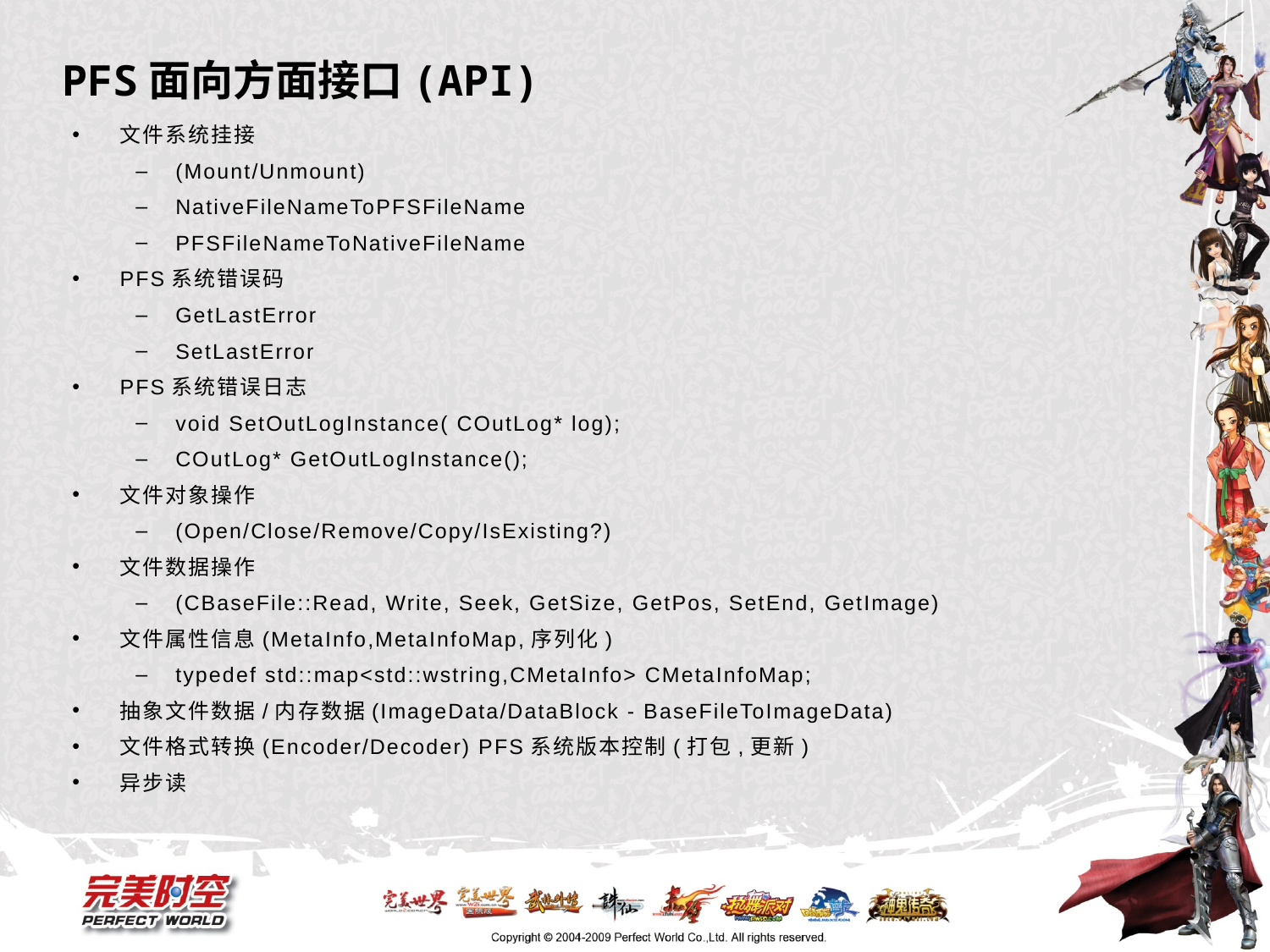

# PFS面向方面接口(API)
文件系统挂接
(Mount/Unmount)
NativeFileNameToPFSFileName
PFSFileNameToNativeFileName
PFS系统错误码
GetLastError
SetLastError
PFS系统错误日志
void SetOutLogInstance( COutLog* log);
COutLog* GetOutLogInstance();
文件对象操作
(Open/Close/Remove/Copy/IsExisting?)
文件数据操作
(CBaseFile::Read, Write, Seek, GetSize, GetPos, SetEnd, GetImage)
文件属性信息(MetaInfo,MetaInfoMap,序列化)
typedef std::map<std::wstring,CMetaInfo> CMetaInfoMap;
抽象文件数据/内存数据(ImageData/DataBlock - BaseFileToImageData)
文件格式转换(Encoder/Decoder) PFS系统版本控制(打包,更新)
异步读